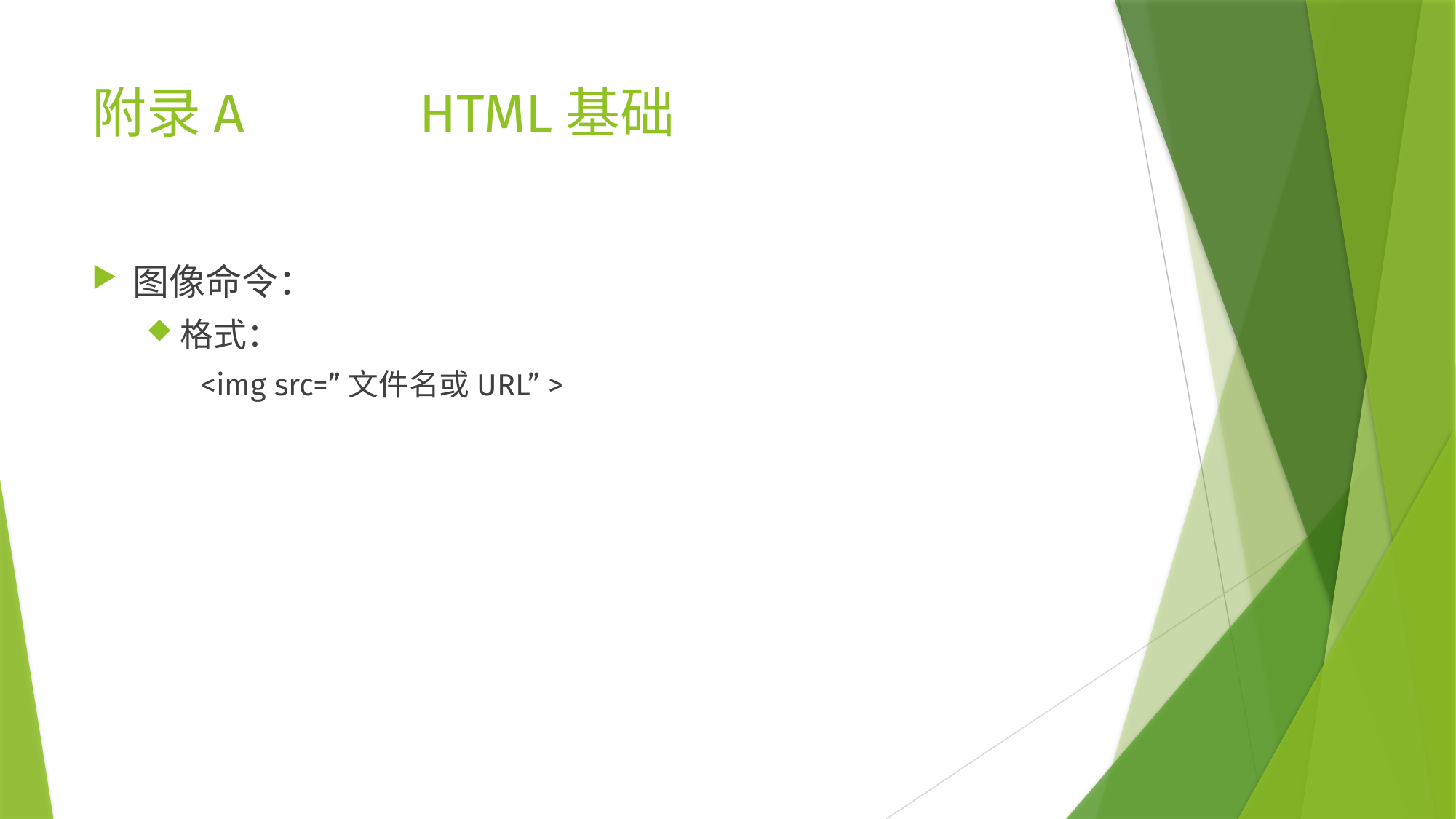

# 附录A		HTML基础
图像命令：
格式：
<img src=”文件名或URL” >